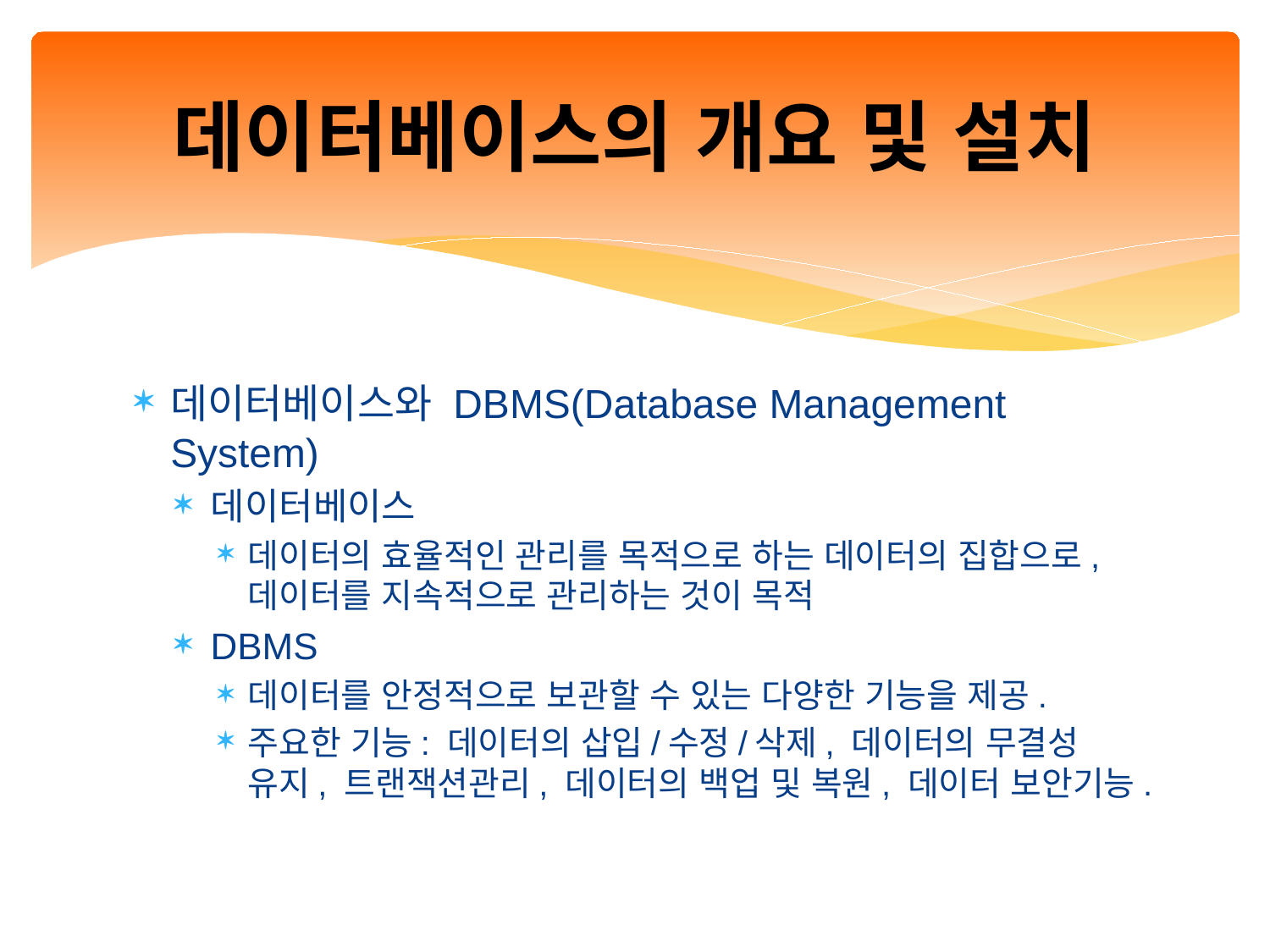

# 데이터베이스의 개요 및 설치
데이터베이스와 DBMS(Database Management System)
데이터베이스
데이터의 효율적인 관리를 목적으로 하는 데이터의 집합으로, 데이터를 지속적으로 관리하는 것이 목적
DBMS
데이터를 안정적으로 보관할 수 있는 다양한 기능을 제공.
주요한 기능: 데이터의 삽입/수정/삭제, 데이터의 무결성 유지, 트랜잭션관리, 데이터의 백업 및 복원, 데이터 보안기능.